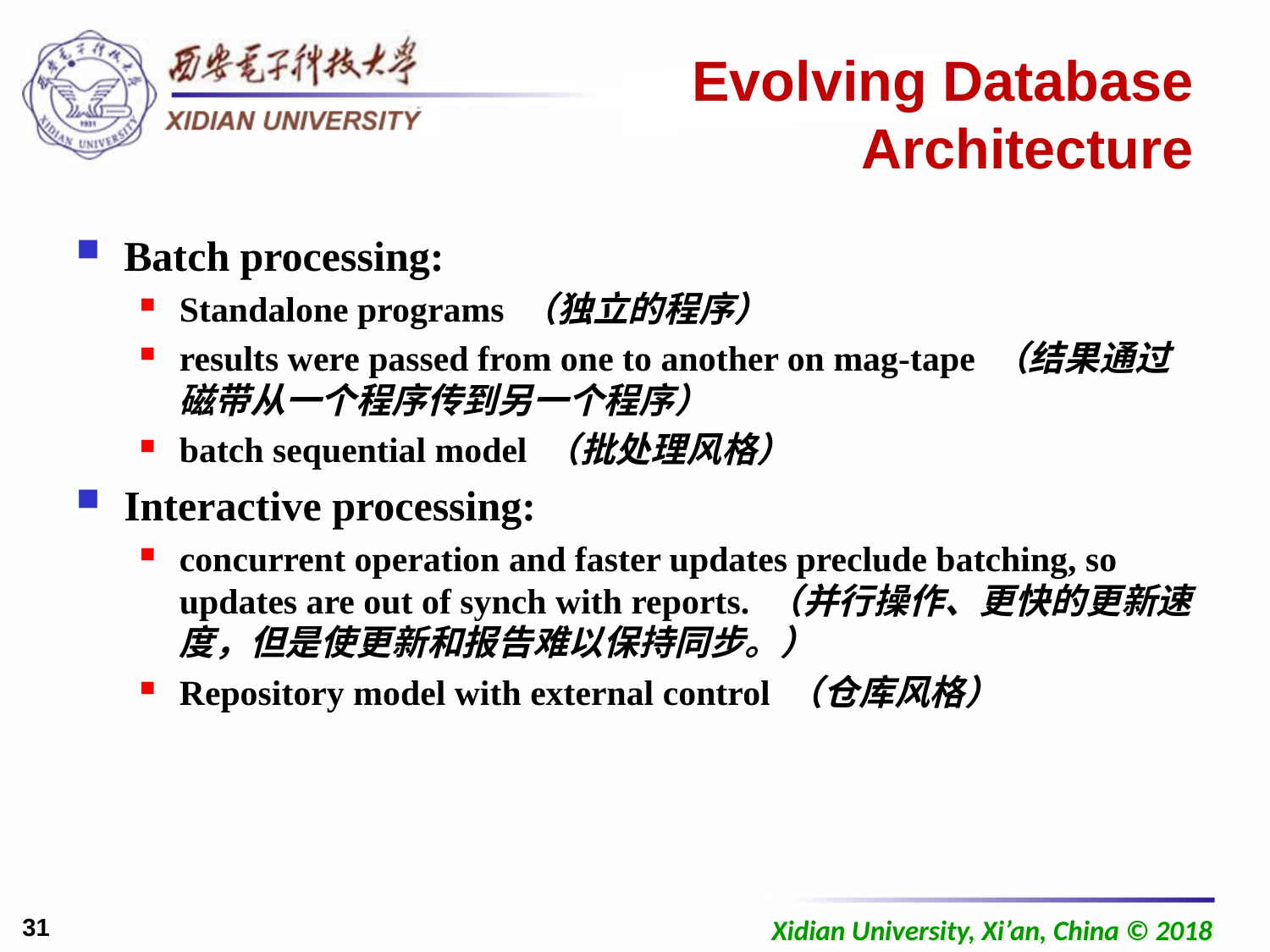

# Evolving Database Architecture
Batch processing:
Standalone programs （独立的程序）
results were passed from one to another on mag-tape （结果通过磁带从一个程序传到另一个程序）
batch sequential model （批处理风格）
Interactive processing:
concurrent operation and faster updates preclude batching, so updates are out of synch with reports. （并行操作、更快的更新速度，但是使更新和报告难以保持同步。）
Repository model with external control （仓库风格）